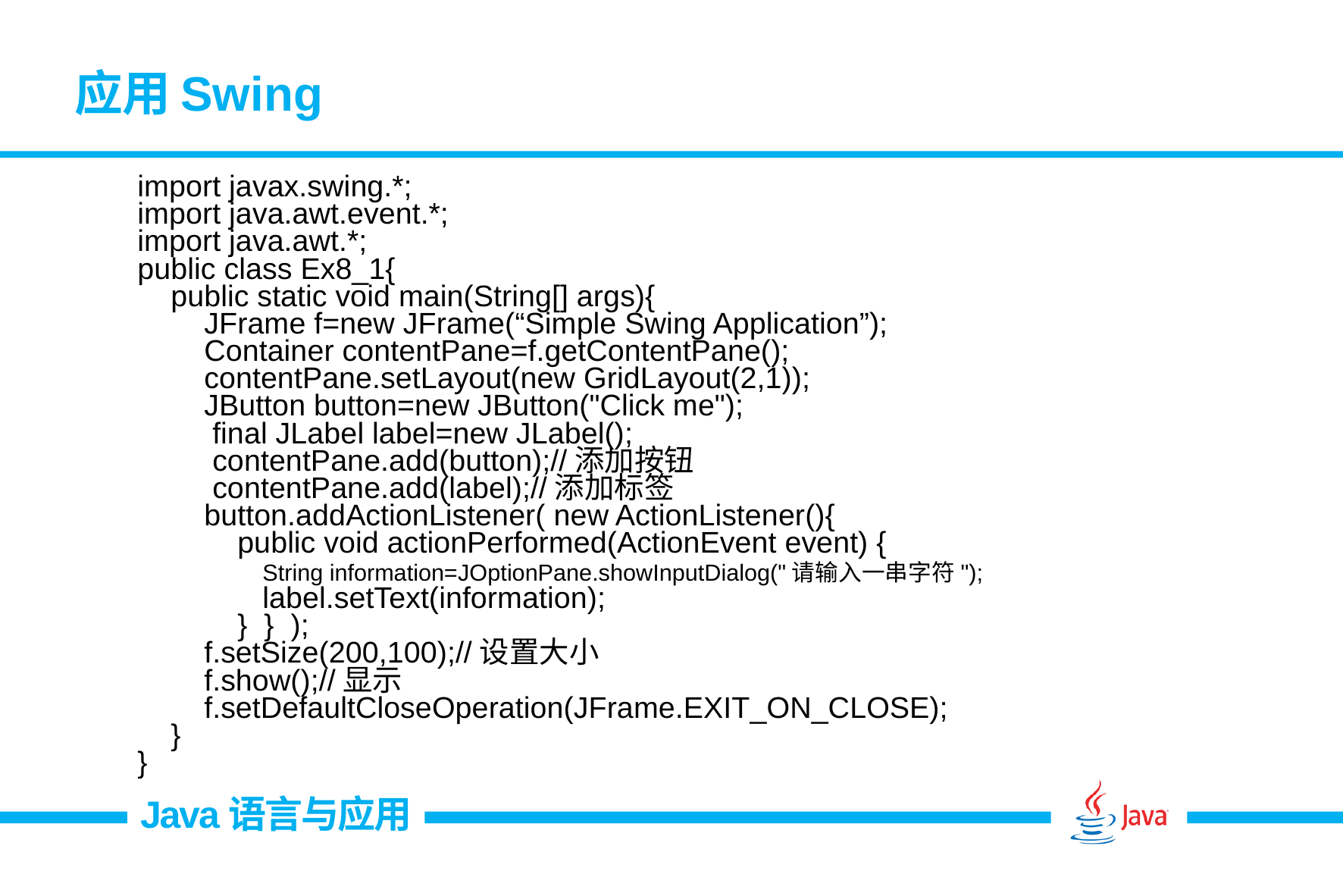

# 应用Swing
import javax.swing.*;
import java.awt.event.*;
import java.awt.*;
public class Ex8_1{
    public static void main(String[] args){
        JFrame f=new JFrame(“Simple Swing Application”);
        Container contentPane=f.getContentPane();
        contentPane.setLayout(new GridLayout(2,1));
        JButton button=new JButton("Click me");
         final JLabel label=new JLabel();
         contentPane.add(button);//添加按钮
         contentPane.add(label);//添加标签
        button.addActionListener( new ActionListener(){
            public void actionPerformed(ActionEvent event) {
               String information=JOptionPane.showInputDialog("请输入一串字符");
               label.setText(information);
            }  }  );
        f.setSize(200,100);//设置大小
        f.show();//显示
        f.setDefaultCloseOperation(JFrame.EXIT_ON_CLOSE);
    }
}